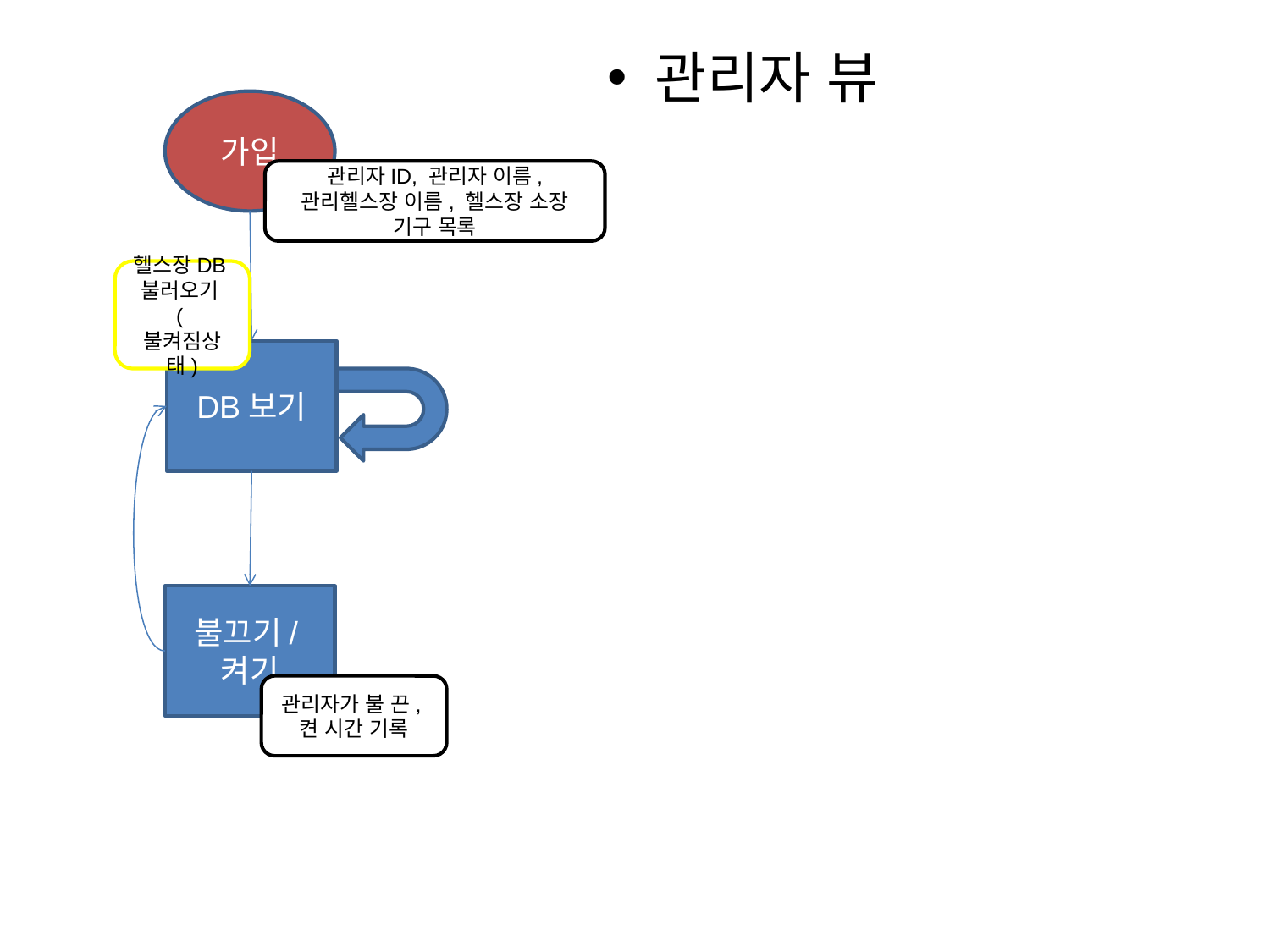

관리자 뷰
가입
관리자ID, 관리자 이름, 관리헬스장 이름, 헬스장 소장 기구 목록
헬스장DB불러오기(불켜짐상태)
DB보기

불끄기/켜기
관리자가 불 끈,켠 시간 기록